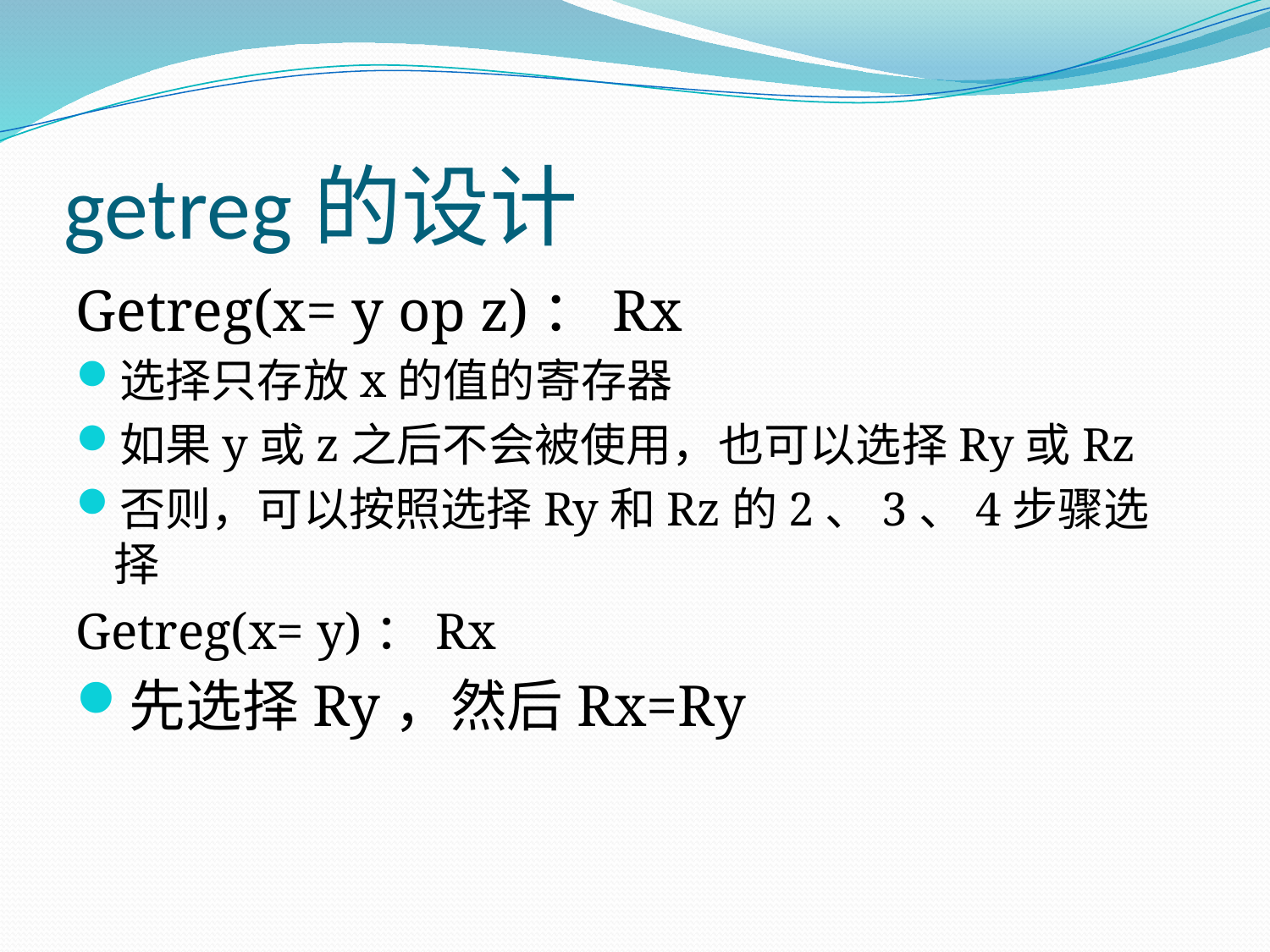

# getreg的设计
Getreg(x= y op z)：Rx
选择只存放x的值的寄存器
如果y或z之后不会被使用，也可以选择Ry或Rz
否则，可以按照选择Ry和Rz的2、3、4步骤选择
Getreg(x= y)：Rx
先选择Ry，然后Rx=Ry